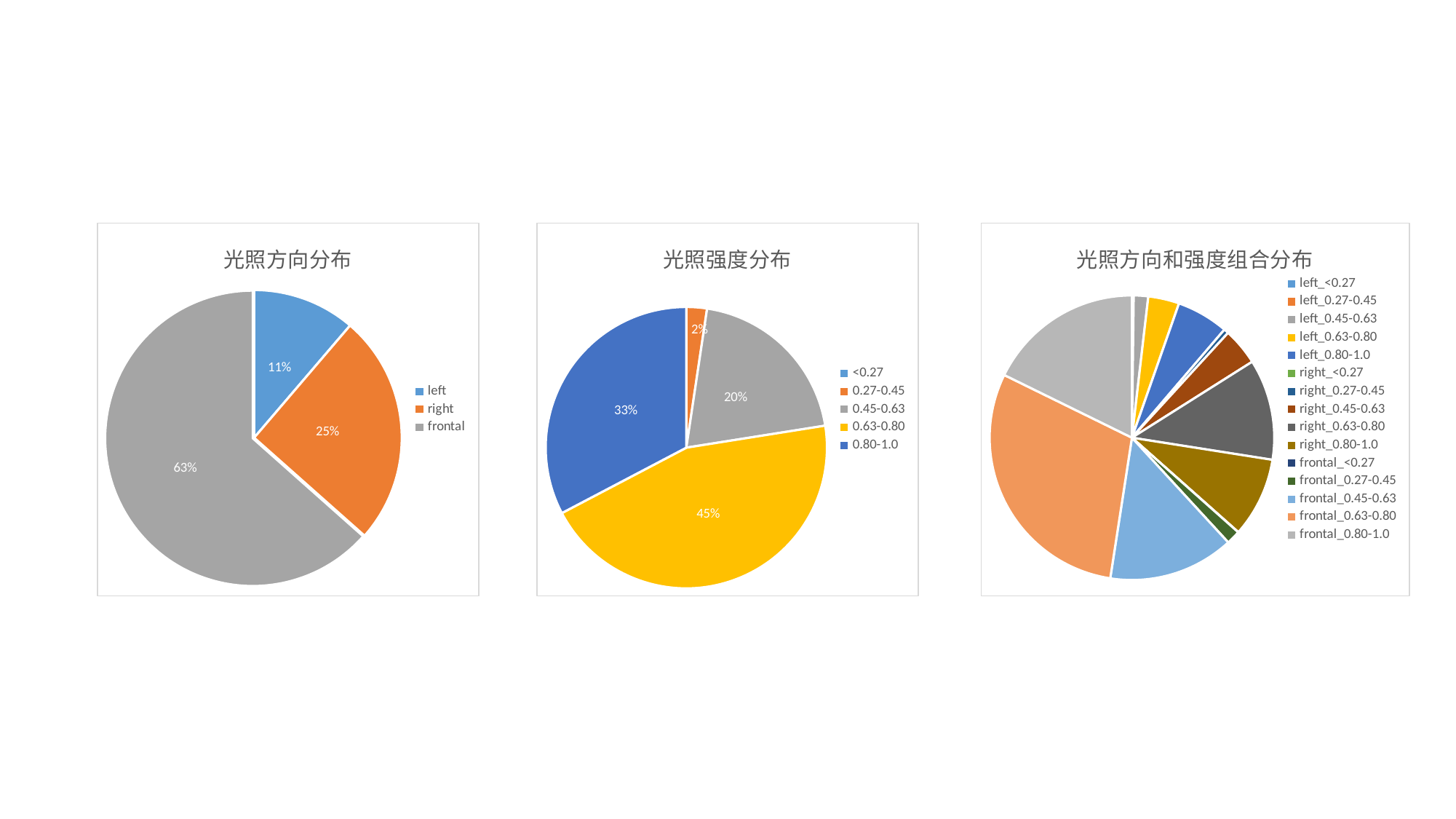

### Chart: 光照方向分布

| Category |  |
|---|---|
| left | 2939.0 |
| right | 6601.0 |
| frontal | 16560.0 |

### Chart: 光照强度分布

| Category |  |
|---|---|
| <0.27 | 5.0 |
| 0.27-0.45 | 611.0 |
| 0.45-0.63 | 5257.0 |
| 0.63-0.80 | 11692.0 |
| 0.80-1.0 | 8535.0 |

### Chart: 光照方向和强度组合分布

| Category |  |
|---|---|
| left_<0.27 | 0.0 |
| left_0.27-0.45 | 52.0 |
| left_0.45-0.63 | 429.0 |
| left_0.63-0.80 | 919.0 |
| left_0.80-1.0 | 1539.0 |
| right_<0.27 | 0.0 |
| right_0.27-0.45 | 144.0 |
| right_0.45-0.63 | 1102.0 |
| right_0.63-0.80 | 2989.0 |
| right_0.80-1.0 | 2366.0 |
| frontal_<0.27 | 5.0 |
| frontal_0.27-0.45 | 415.0 |
| frontal_0.45-0.63 | 3726.0 |
| frontal_0.63-0.80 | 7784.0 |
| frontal_0.80-1.0 | 4630.0 |